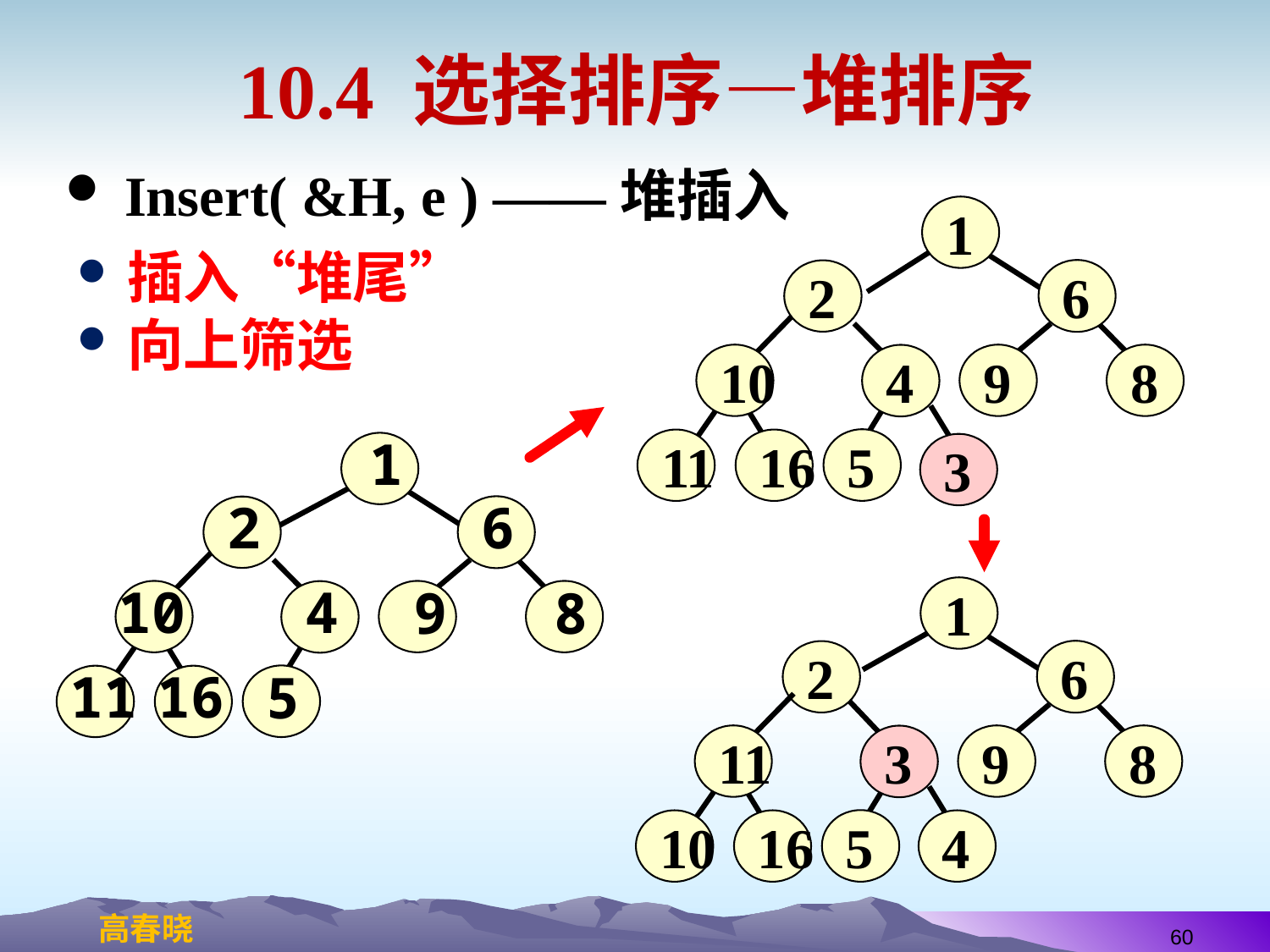

# 10.4 选择排序—堆排序
 Insert( &H, e ) ——堆插入
1

6
2

10
9
8
4

5
11
16

3
插入“堆尾”
向上筛选

  1
  2
  6
10
  4
   9
 8
 11
16
  5

1

6

9
8
2

11

10
16
3

5
4
60